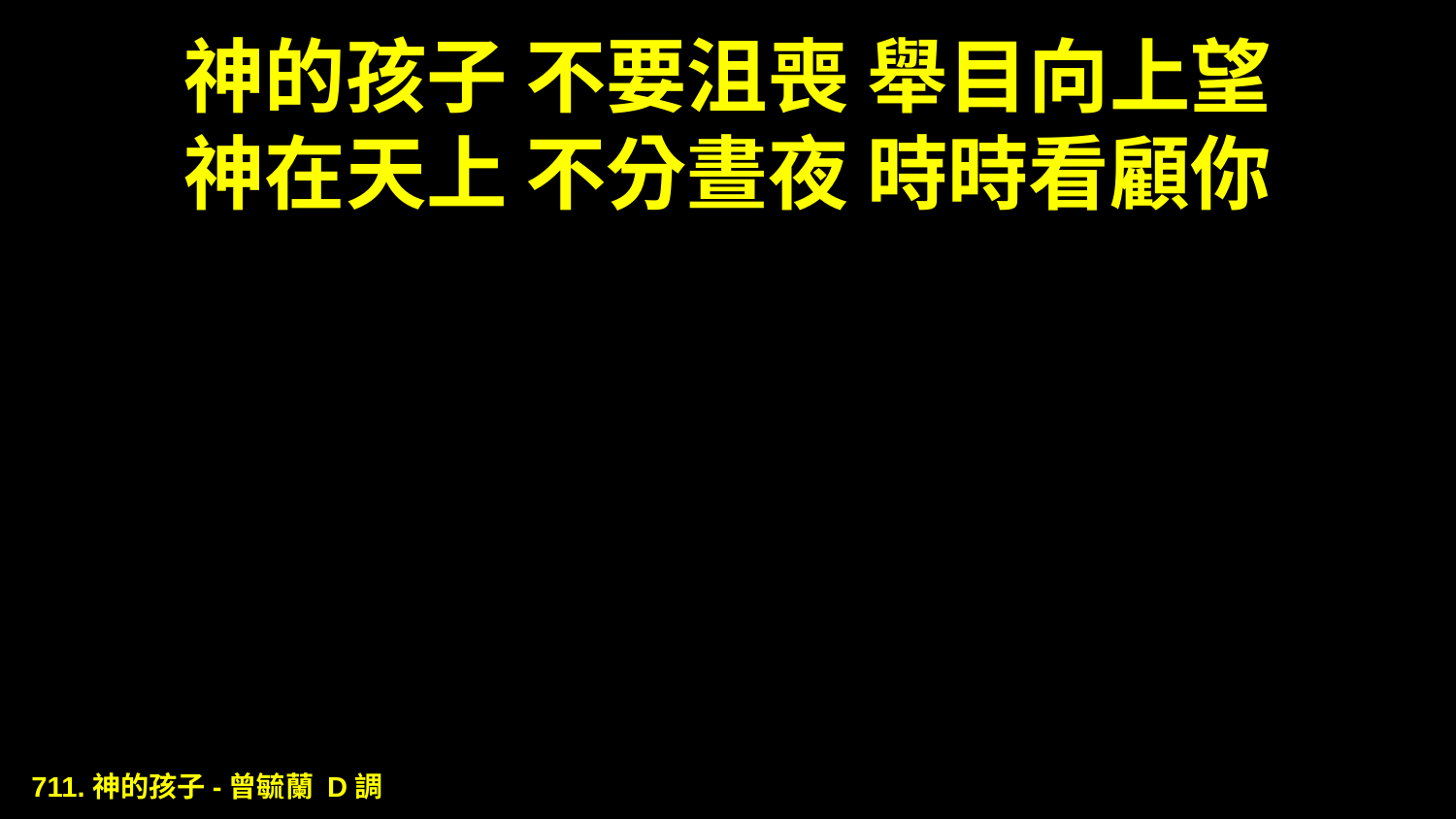

# 神的孩子 不要沮喪 舉目向上望 神在天上 不分晝夜 時時看顧你
711.神的孩子-曾毓蘭 D調